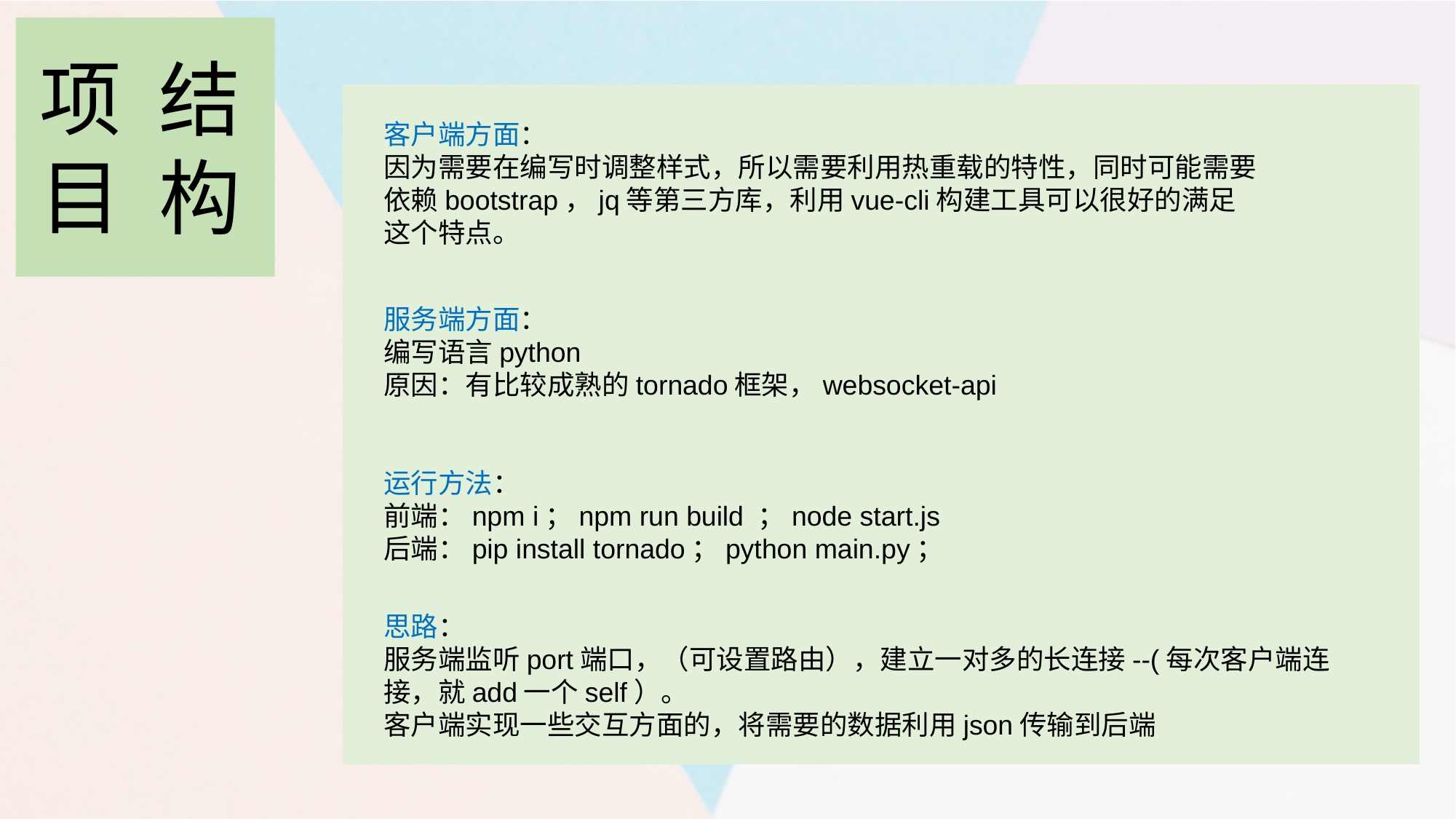

项目

结构

客户端方面：
因为需要在编写时调整样式，所以需要利用热重载的特性，同时可能需要依赖bootstrap，jq等第三方库，利用vue-cli构建工具可以很好的满足这个特点。

服务端方面：
编写语言python
原因：有比较成熟的tornado框架，websocket-api

运行方法：
前端：npm i；npm run build ；node start.js
后端：pip install tornado；python main.py；

思路：
服务端监听port端口，（可设置路由），建立一对多的长连接--(每次客户端连接，就add一个self）。
客户端实现一些交互方面的，将需要的数据利用json传输到后端